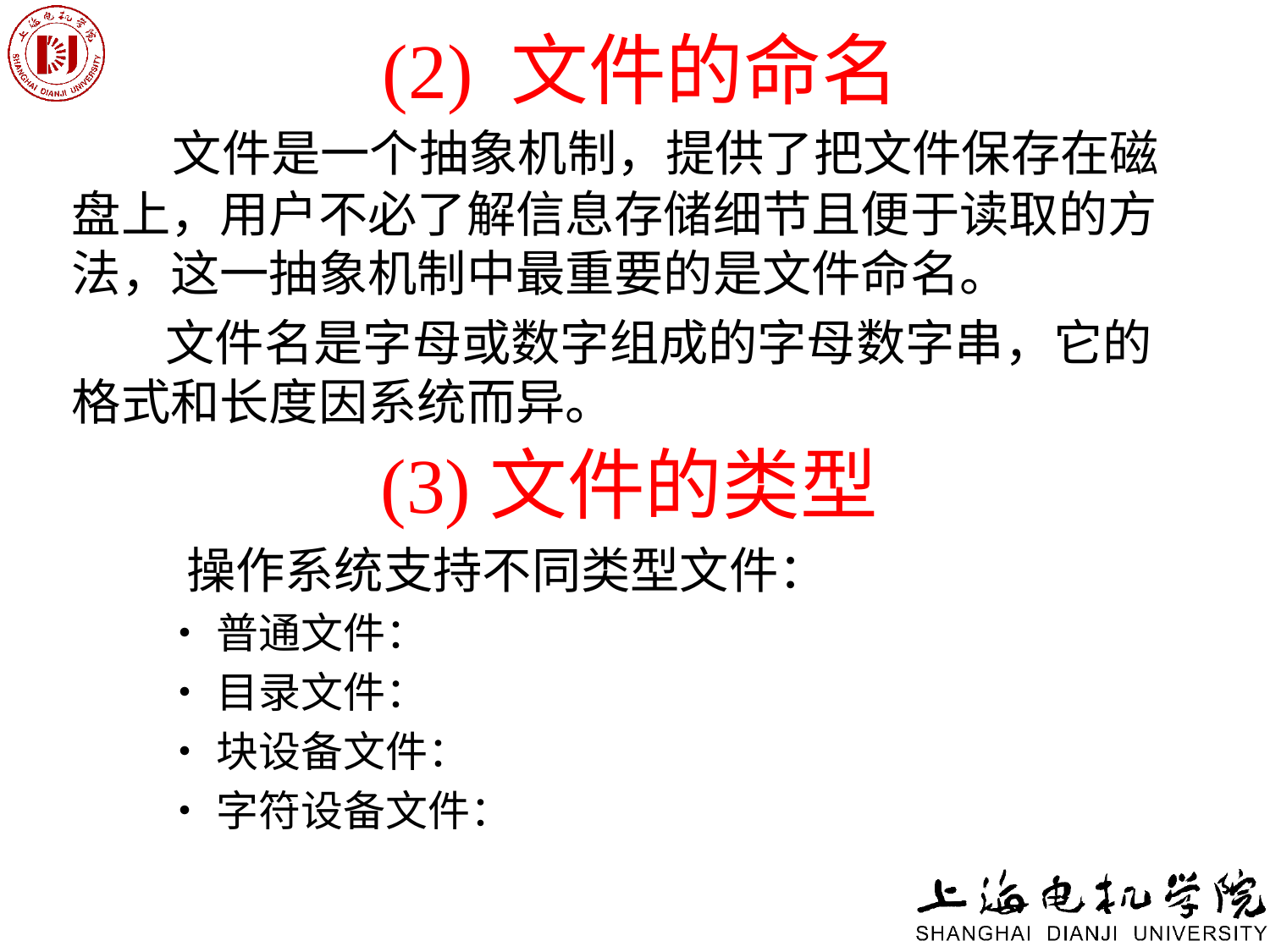

# (2) 文件的命名
   文件是一个抽象机制，提供了把文件保存在磁盘上，用户不必了解信息存储细节且便于读取的方法，这一抽象机制中最重要的是文件命名。
   文件名是字母或数字组成的字母数字串，它的格式和长度因系统而异。
(3)文件的类型
 操作系统支持不同类型文件：
•普通文件：
•目录文件：
•块设备文件：
•字符设备文件：